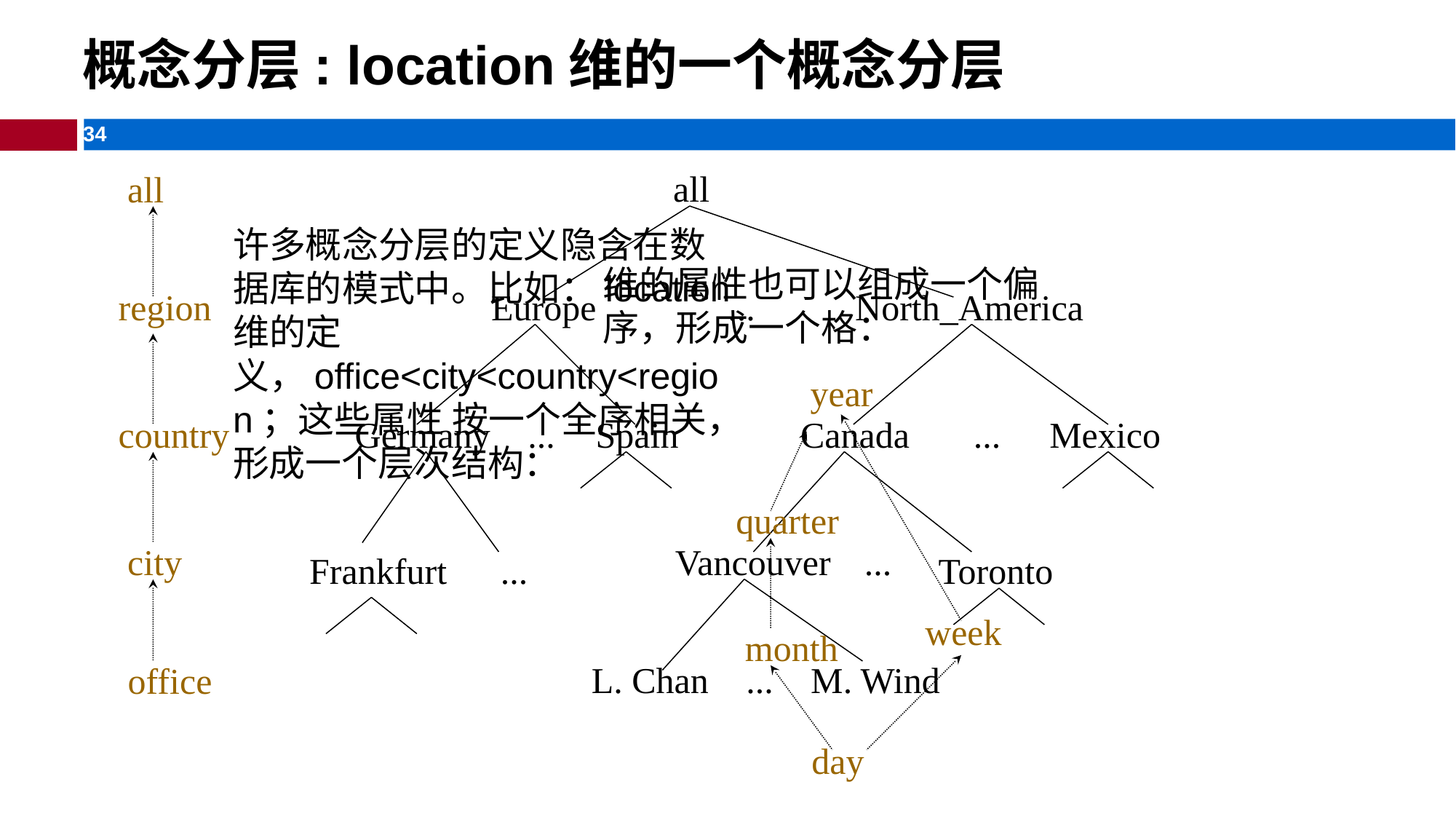

概念分层: location维的一个概念分层
all
all

许多概念分层的定义隐含在数据库的模式中。比如：location维的定义，office<city<country<region；这些属性 按一个全序相关，形成一个层次结构：
维的属性也可以组成一个偏序，形成一个格：
Europe
...
North_America
region

year
Germany
...
Spain
Canada
...
Mexico
country

quarter
Vancouver
...
city

Frankfurt
...
Toronto

week
month
L. Chan
...
M. Wind
office

day